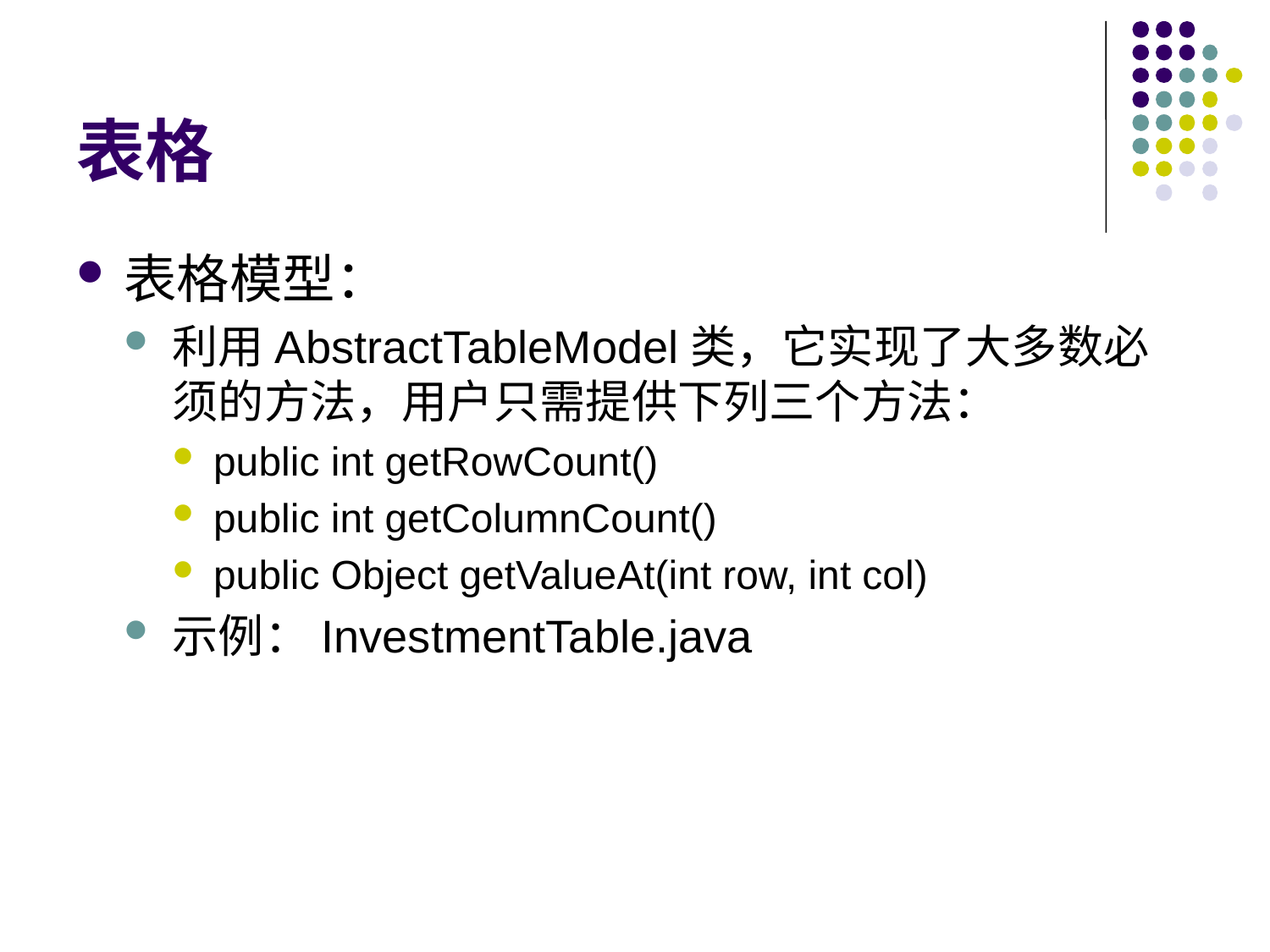

# 表格
表格模型：
利用AbstractTableModel类，它实现了大多数必须的方法，用户只需提供下列三个方法：
public int getRowCount()
public int getColumnCount()
public Object getValueAt(int row, int col)
示例：InvestmentTable.java